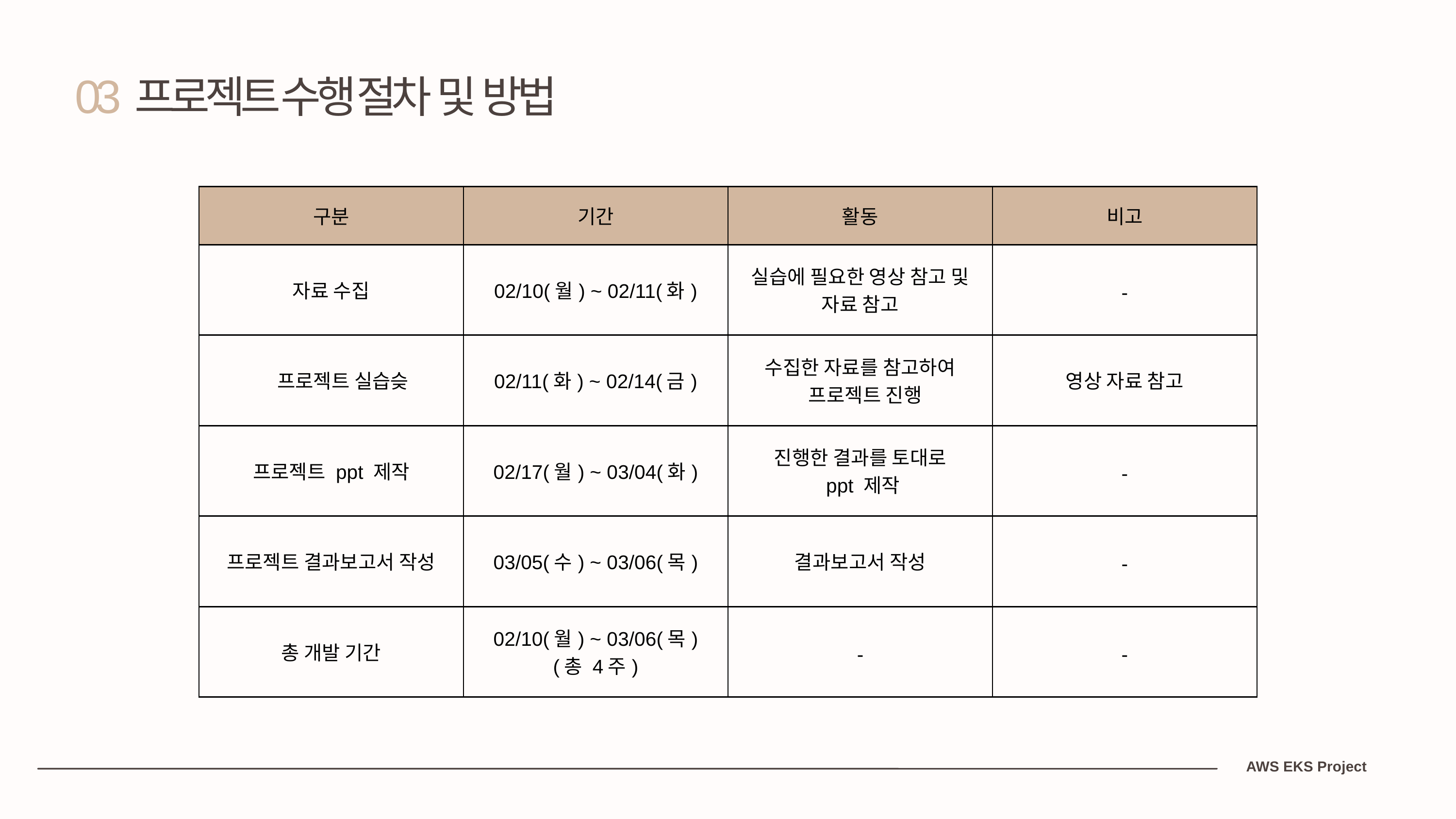

03
프로젝트 수행 절차  및  방법
| 구분 | 기간 | 활동 | 비고 |
| --- | --- | --- | --- |
| 자료 수집 | 02/10(월) ~ 02/11(화) | 실습에 필요한 영상 참고 및 자료 참고 | - |
| 프로젝트 실습슺 | 02/11(화) ~ 02/14(금) | 수집한 자료를 참고하여 프로젝트 진행 | 영상 자료 참고 |
| 프로젝트 ppt 제작 | 02/17(월) ~ 03/04(화) | 진행한 결과를 토대로 ppt 제작 | - |
| 프로젝트 결과보고서 작성 | 03/05(수) ~ 03/06(목) | 결과보고서 작성 | - |
| 총 개발 기간 | 02/10(월) ~ 03/06(목) (총 4주) | - | - |
경쟁사 B
AWS EKS Project